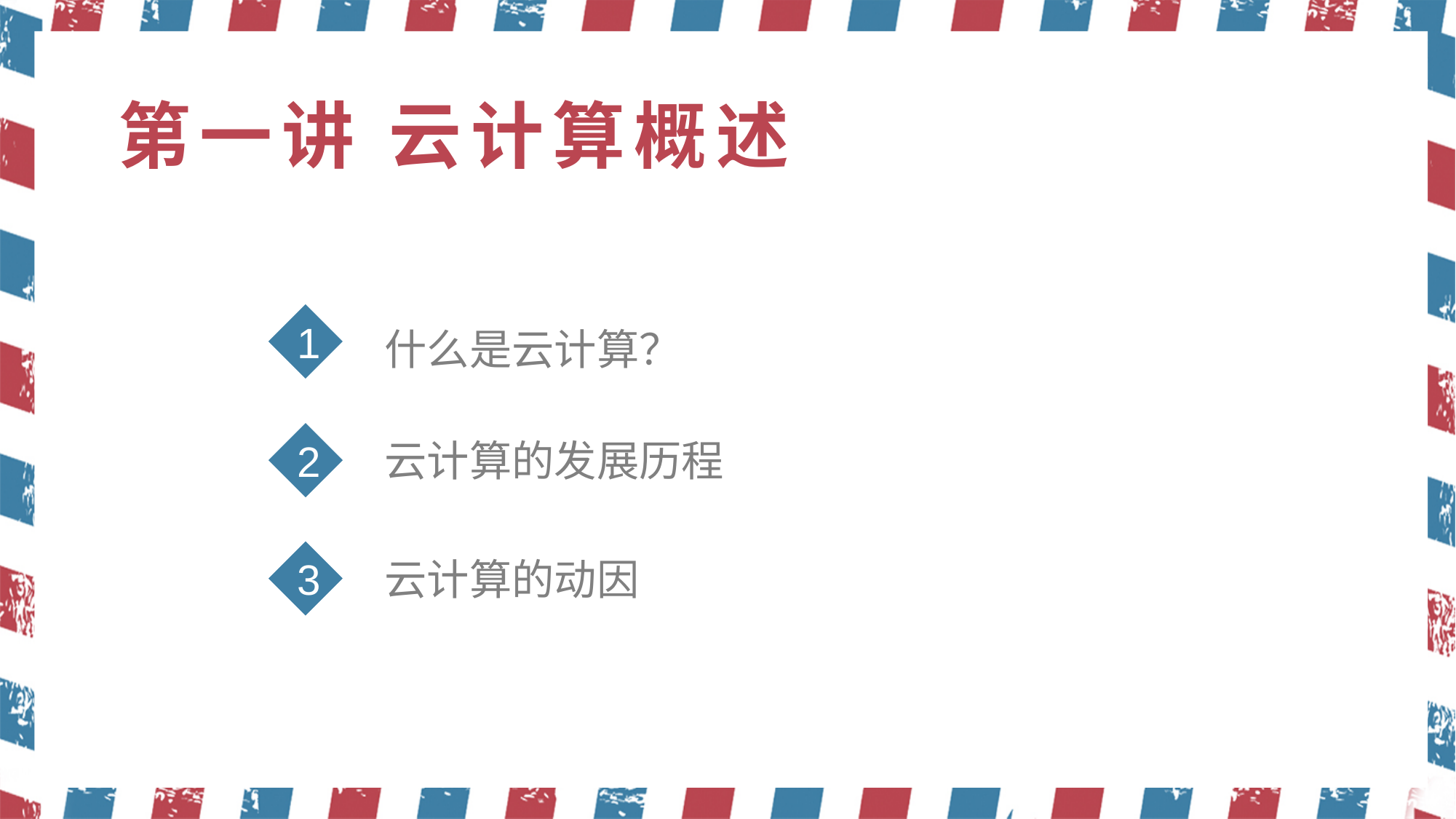

第一讲 云计算概述
1
什么是云计算？
2
云计算的发展历程
3
云计算的动因